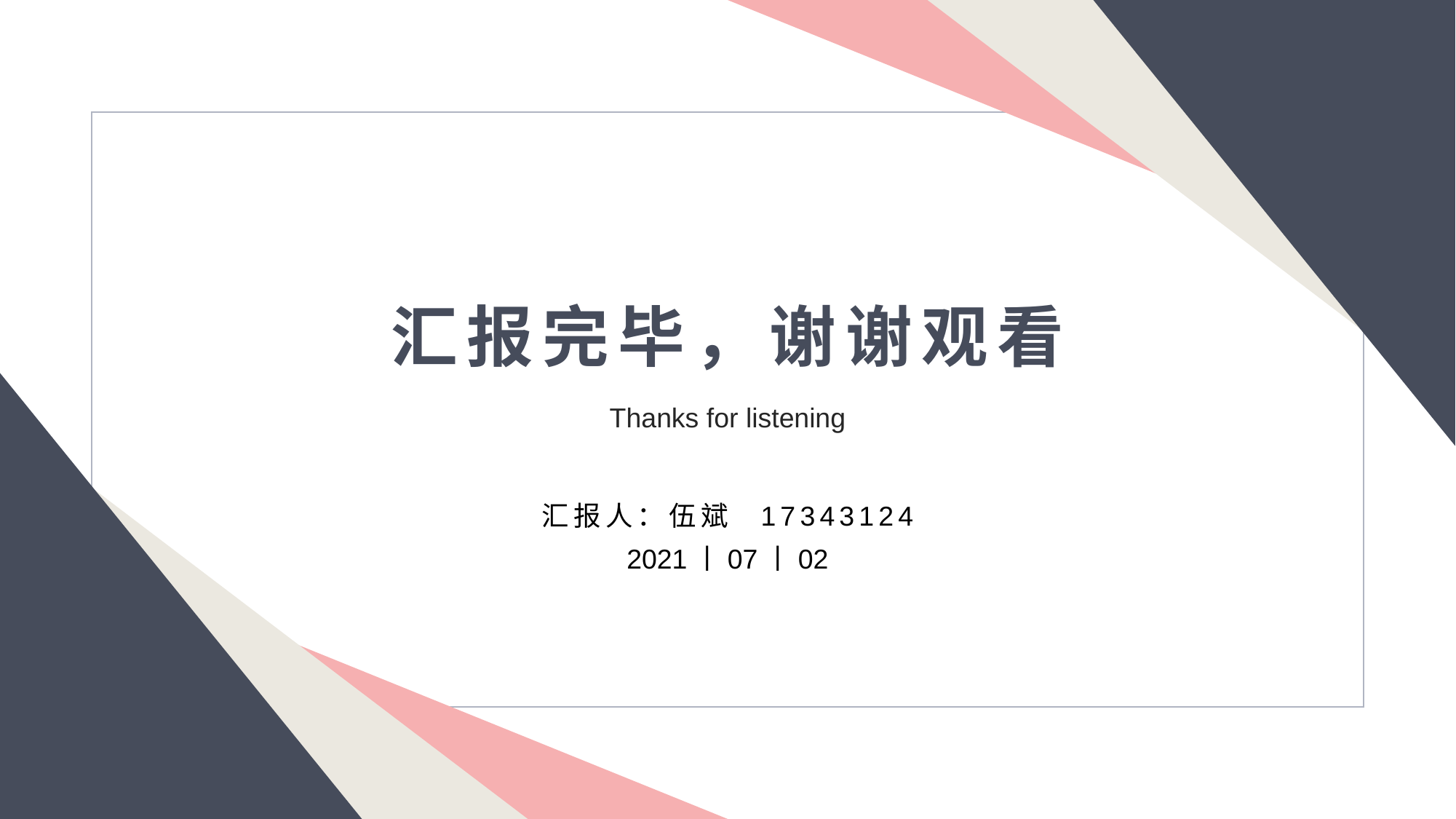

汇报完毕，谢谢观看
Thanks for listening
汇报人：伍斌  17343124

2021丨07丨02